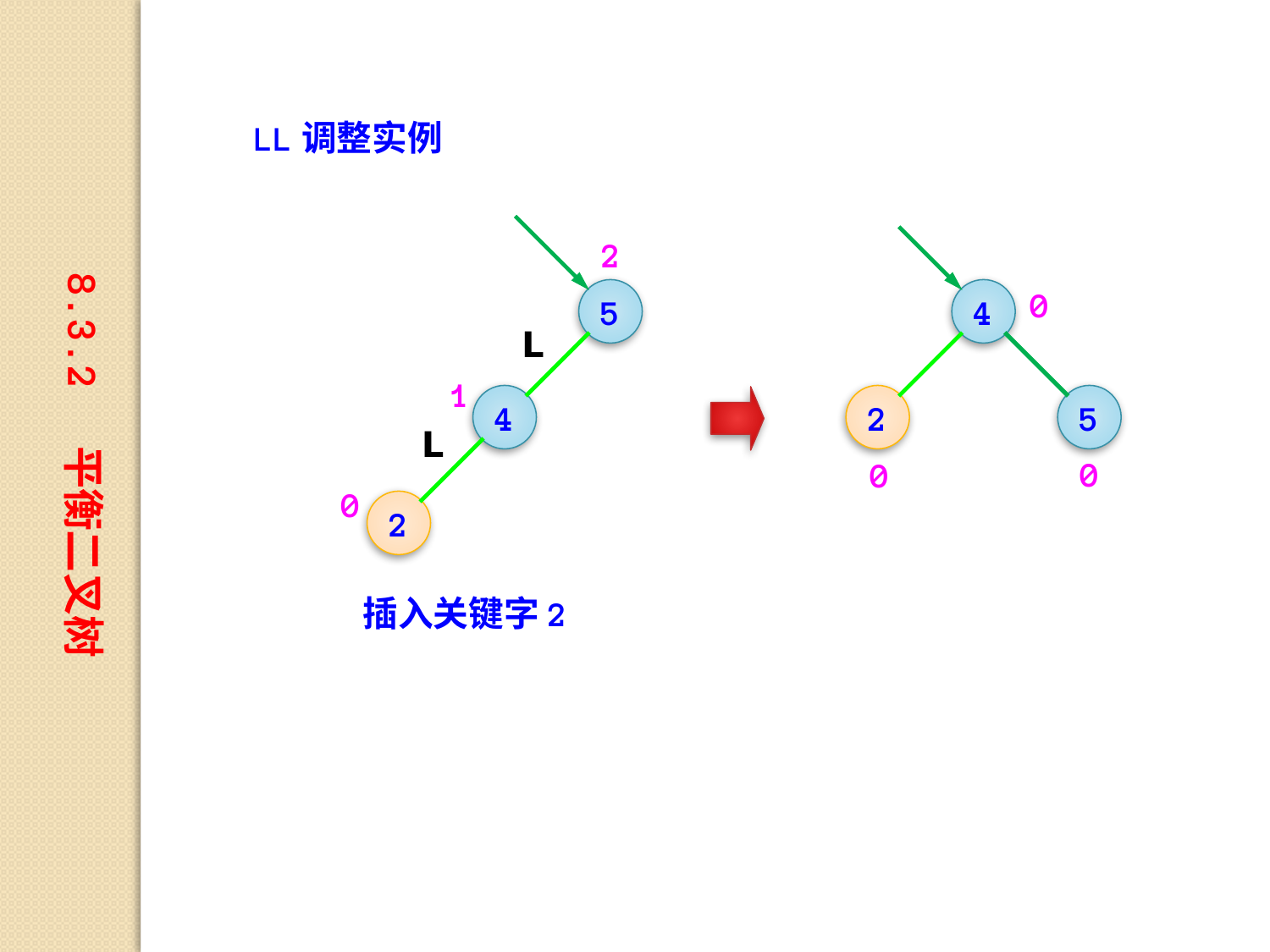

LL调整实例

2

0
4

2
5

0
0
8.3.2  平衡二叉树
5
L

1
4
L

0
2
插入关键字2